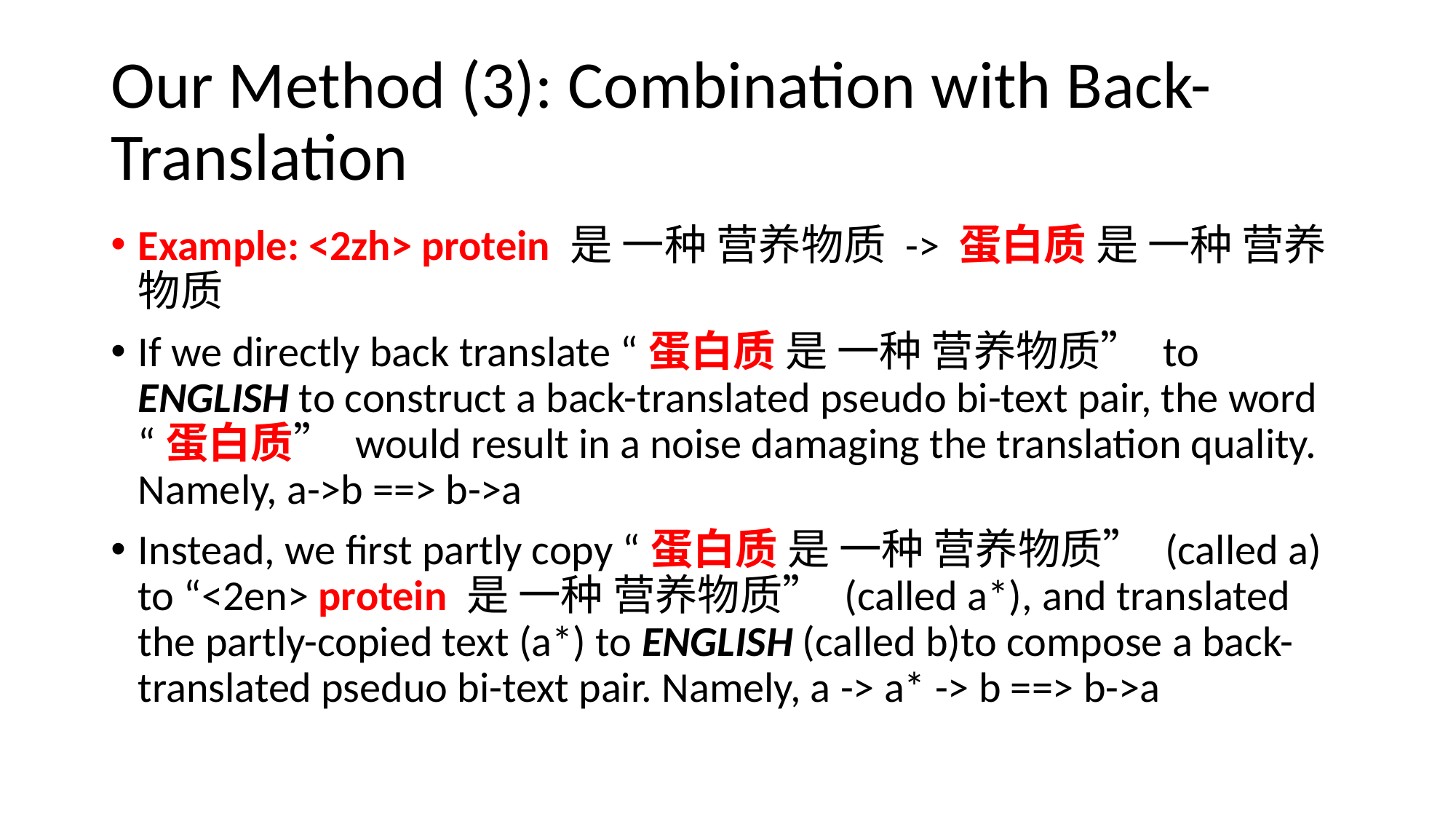

# Our Method (3): Combination with Back-Translation
Example: <2zh> protein 是 一种 营养物质 -> 蛋白质 是 一种 营养物质
If we directly back translate “蛋白质 是 一种 营养物质” to ENGLISH to construct a back-translated pseudo bi-text pair, the word “蛋白质” would result in a noise damaging the translation quality. Namely, a->b ==> b->a
Instead, we first partly copy “蛋白质 是 一种 营养物质” (called a) to “<2en> protein 是 一种 营养物质” (called a*), and translated the partly-copied text (a*) to ENGLISH (called b)to compose a back-translated pseduo bi-text pair. Namely, a -> a* -> b ==> b->a